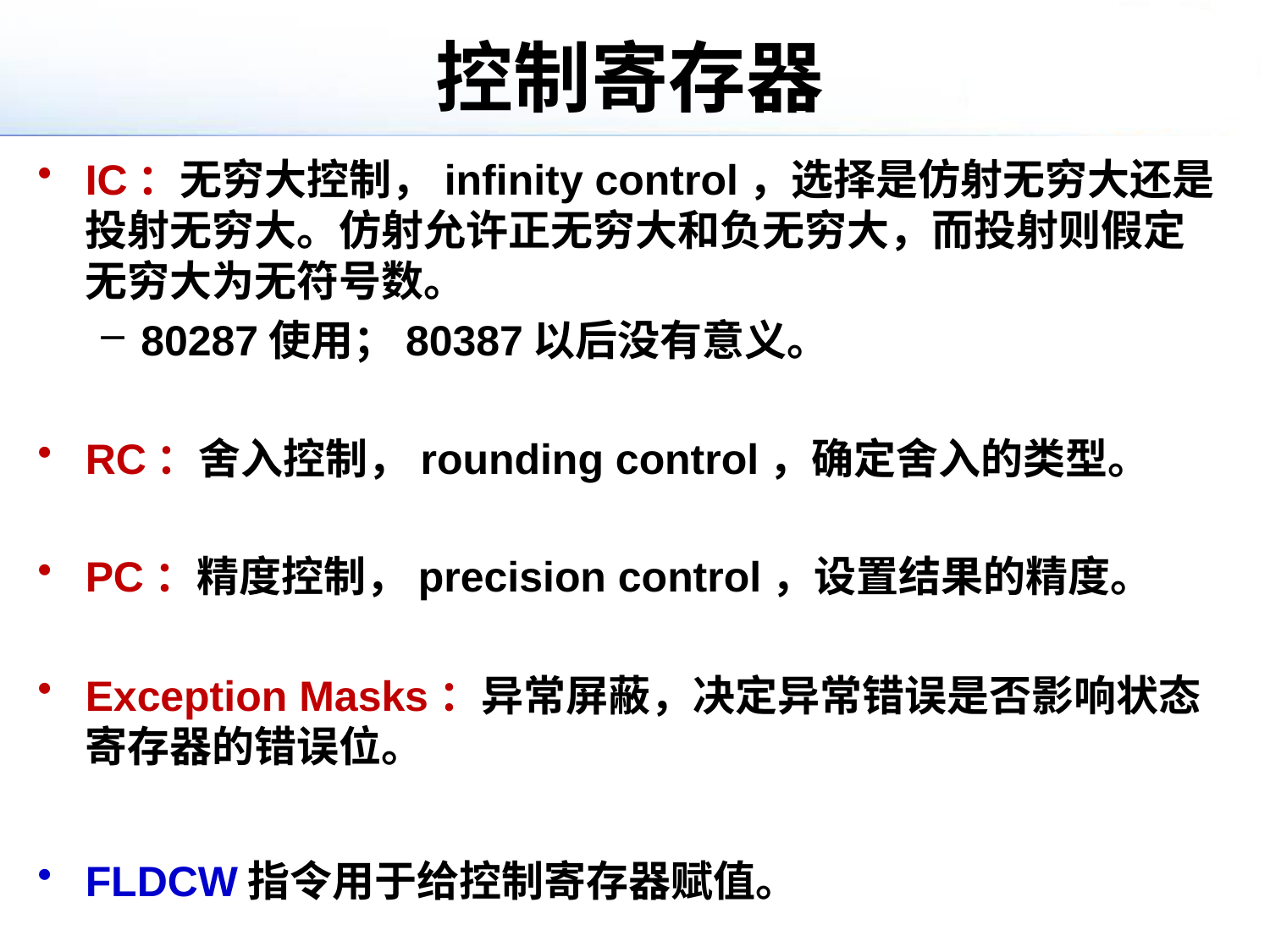

# 控制寄存器
IC：无穷大控制，infinity control，选择是仿射无穷大还是投射无穷大。仿射允许正无穷大和负无穷大，而投射则假定无穷大为无符号数。
80287使用；80387以后没有意义。

RC：舍入控制，rounding control，确定舍入的类型。

PC：精度控制，precision control，设置结果的精度。

Exception Masks：异常屏蔽，决定异常错误是否影响状态寄存器的错误位。

FLDCW指令用于给控制寄存器赋值。